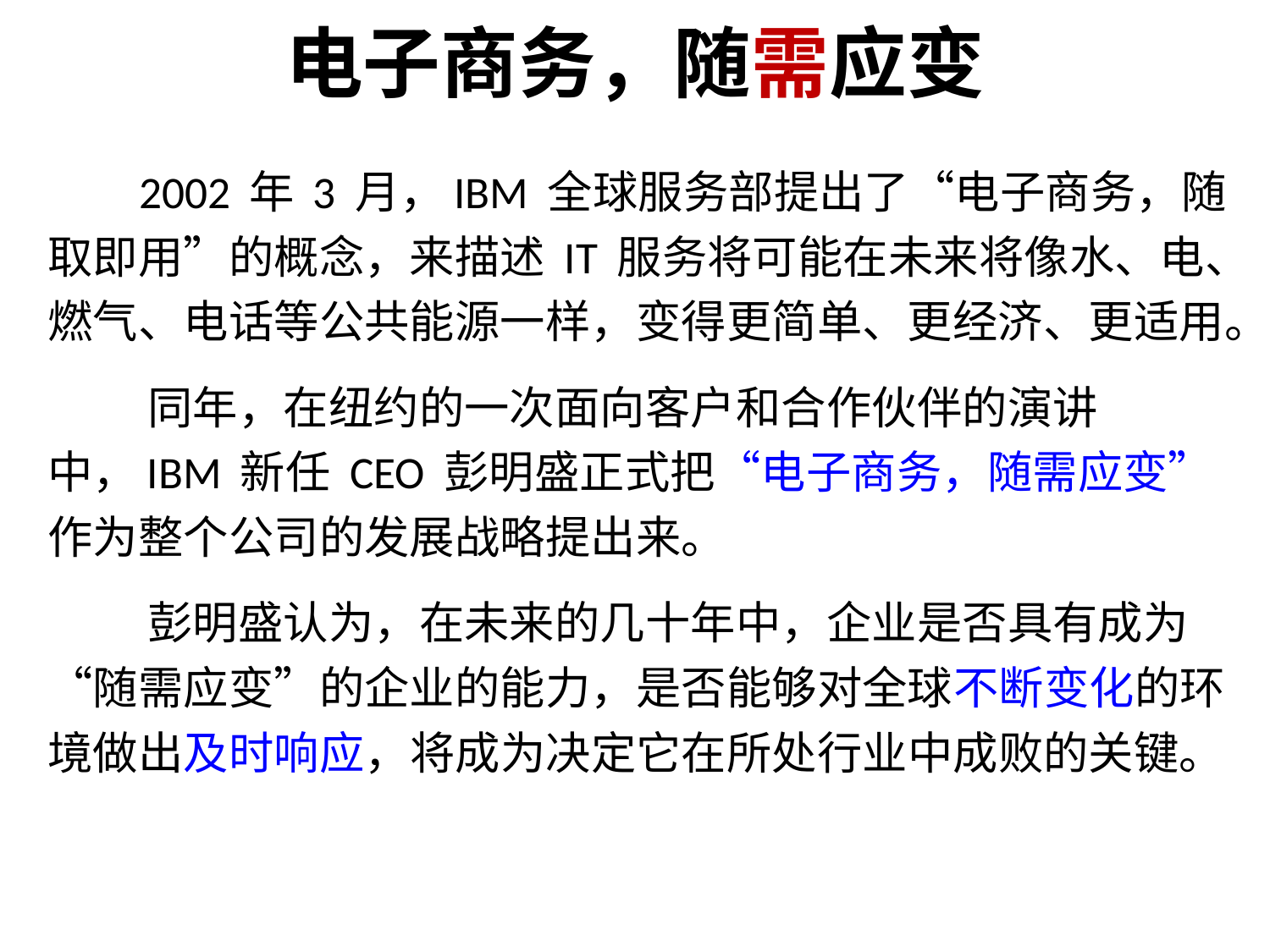

# 电子商务，随需应变
         2002 年 3 月，IBM 全球服务部提出了“电子商务，随取即用”的概念，来描述 IT 服务将可能在未来将像水、电、燃气、电话等公共能源一样，变得更简单、更经济、更适用。

         同年，在纽约的一次面向客户和合作伙伴的演讲中，IBM 新任 CEO 彭明盛正式把“电子商务，随需应变”作为整个公司的发展战略提出来。

         彭明盛认为，在未来的几十年中，企业是否具有成为“随需应变”的企业的能力，是否能够对全球不断变化的环境做出及时响应，将成为决定它在所处行业中成败的关键。